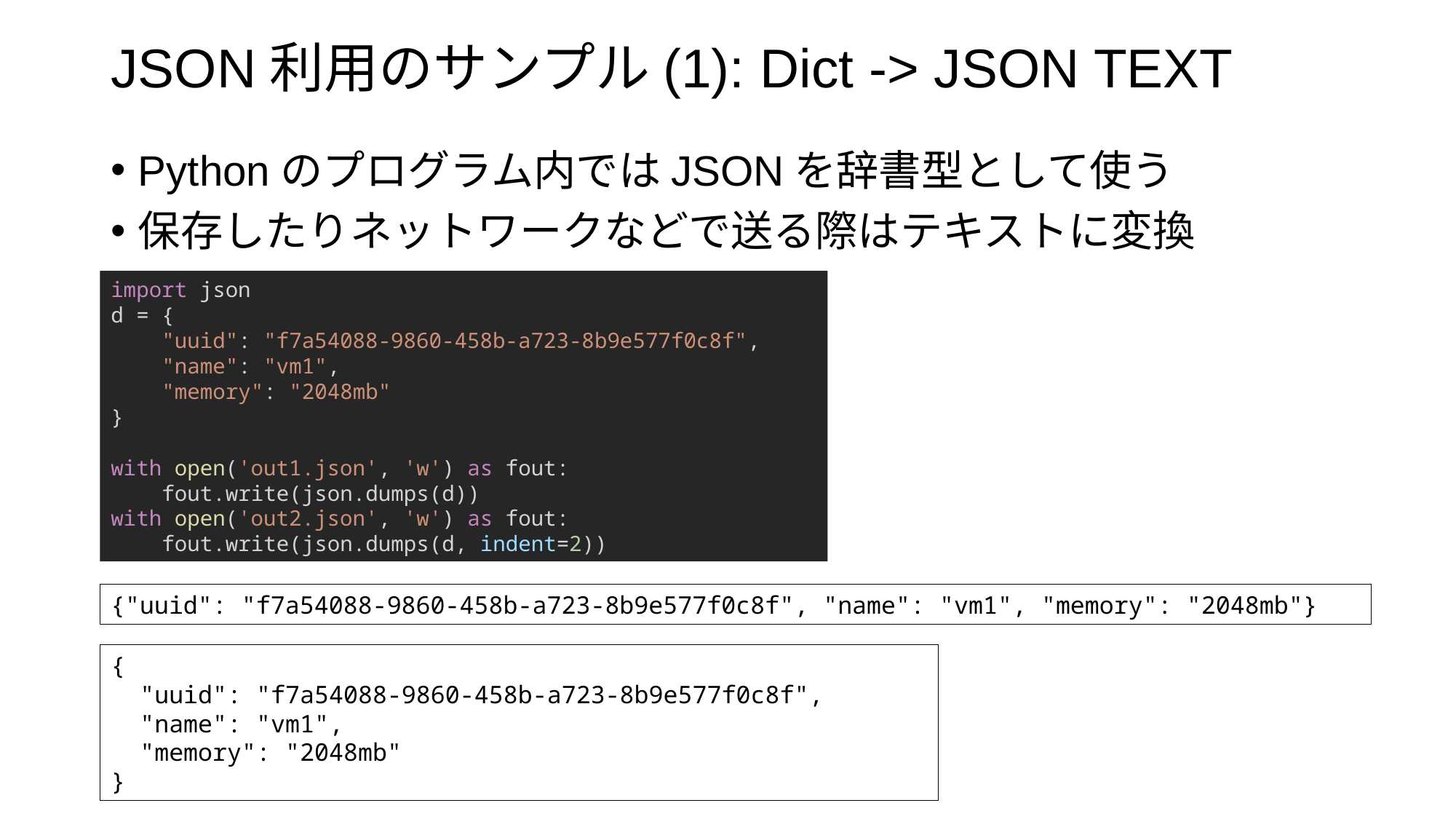

# JSON利用のサンプル(1): Dict -> JSON TEXT
Pythonのプログラム内ではJSONを辞書型として使う
保存したりネットワークなどで送る際はテキストに変換
import json
d = {
    "uuid": "f7a54088-9860-458b-a723-8b9e577f0c8f",
    "name": "vm1",
    "memory": "2048mb"
}
with open('out1.json', 'w') as fout:
    fout.write(json.dumps(d))
with open('out2.json', 'w') as fout:
    fout.write(json.dumps(d, indent=2))
{"uuid": "f7a54088-9860-458b-a723-8b9e577f0c8f", "name": "vm1", "memory": "2048mb"}
{
  "uuid": "f7a54088-9860-458b-a723-8b9e577f0c8f",
  "name": "vm1",
  "memory": "2048mb"
}